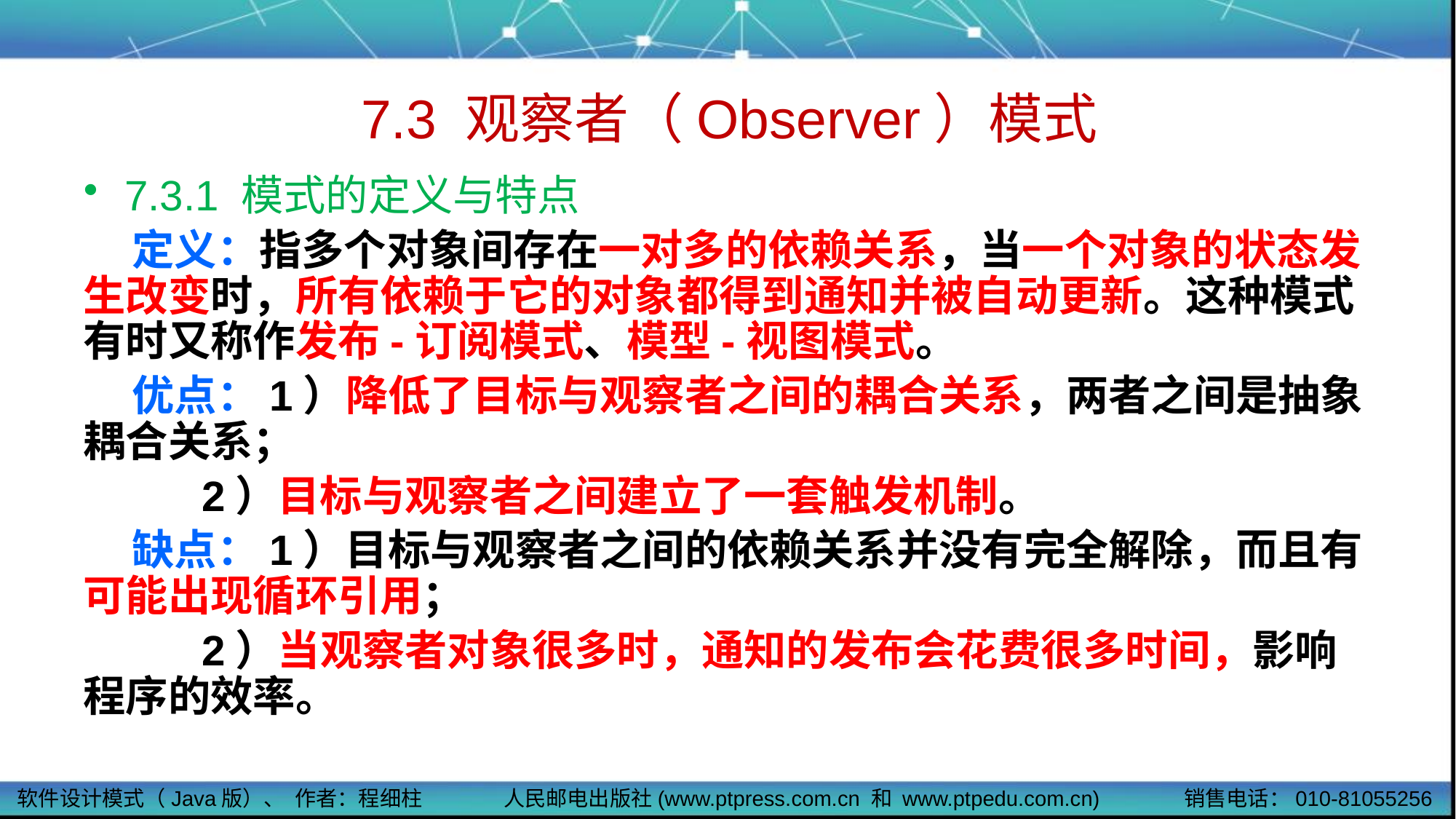

# 7.3 观察者（Observer）模式
7.3.1 模式的定义与特点
    定义：指多个对象间存在一对多的依赖关系，当一个对象的状态发生改变时，所有依赖于它的对象都得到通知并被自动更新。这种模式有时又称作发布-订阅模式、模型-视图模式。
    优点：1）降低了目标与观察者之间的耦合关系，两者之间是抽象耦合关系；
          2）目标与观察者之间建立了一套触发机制。
    缺点：1）目标与观察者之间的依赖关系并没有完全解除，而且有可能出现循环引用；
          2）当观察者对象很多时，通知的发布会花费很多时间，影响程序的效率。
软件设计模式（Java版）、  作者：程细柱
人民邮电出版社(www.ptpress.com.cn 和 www.ptpedu.com.cn)
销售电话：010-81055256